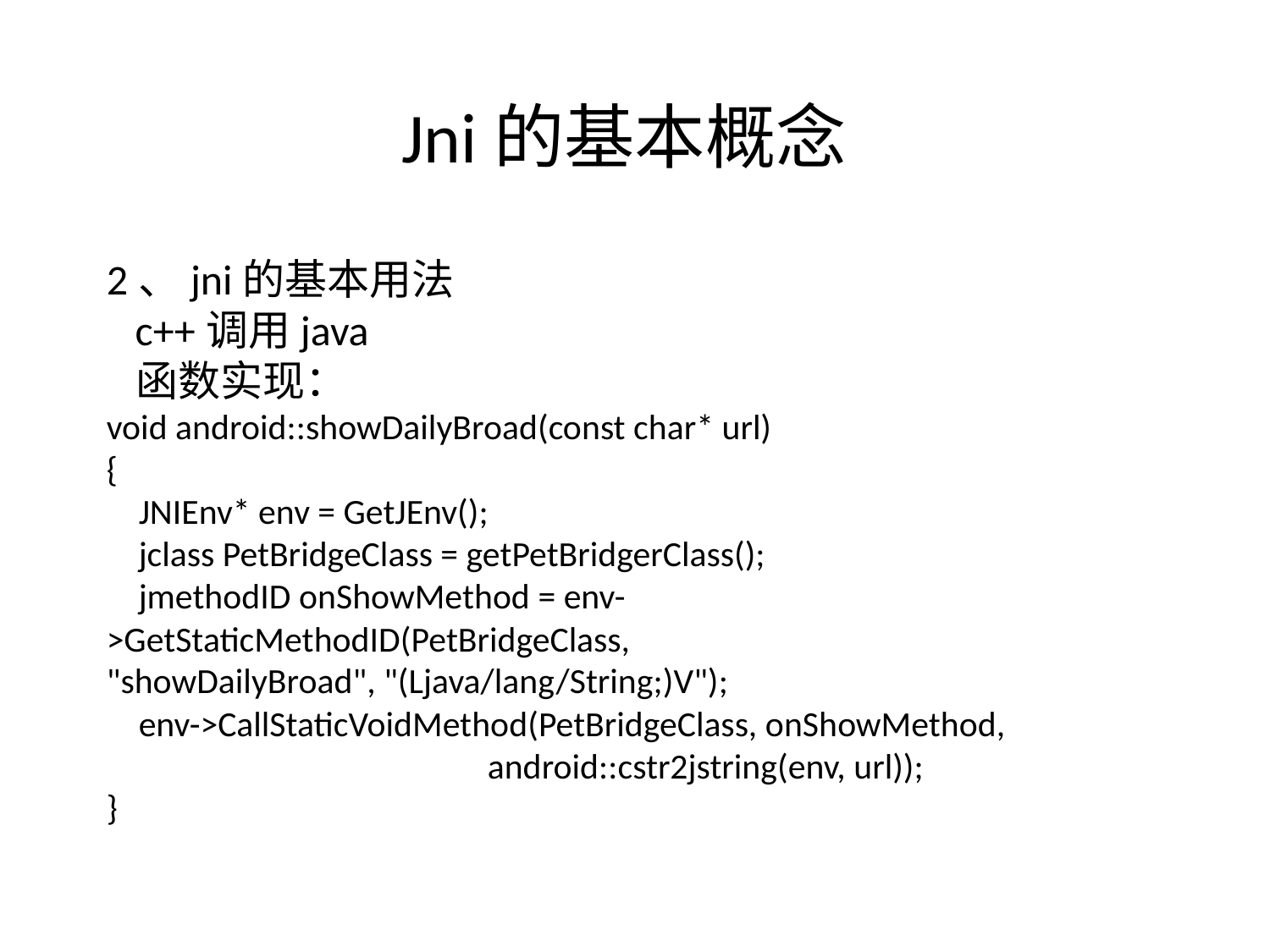

Jni的基本概念
2、jni的基本用法
   c++调用java
  函数实现：
void android::showDailyBroad(const char* url)
{
    JNIEnv* env = GetJEnv();
    jclass PetBridgeClass = getPetBridgerClass();
    jmethodID onShowMethod = env->GetStaticMethodID(PetBridgeClass, 			"showDailyBroad", "(Ljava/lang/String;)V");
    env->CallStaticVoidMethod(PetBridgeClass, onShowMethod, 				android::cstr2jstring(env, url));
}